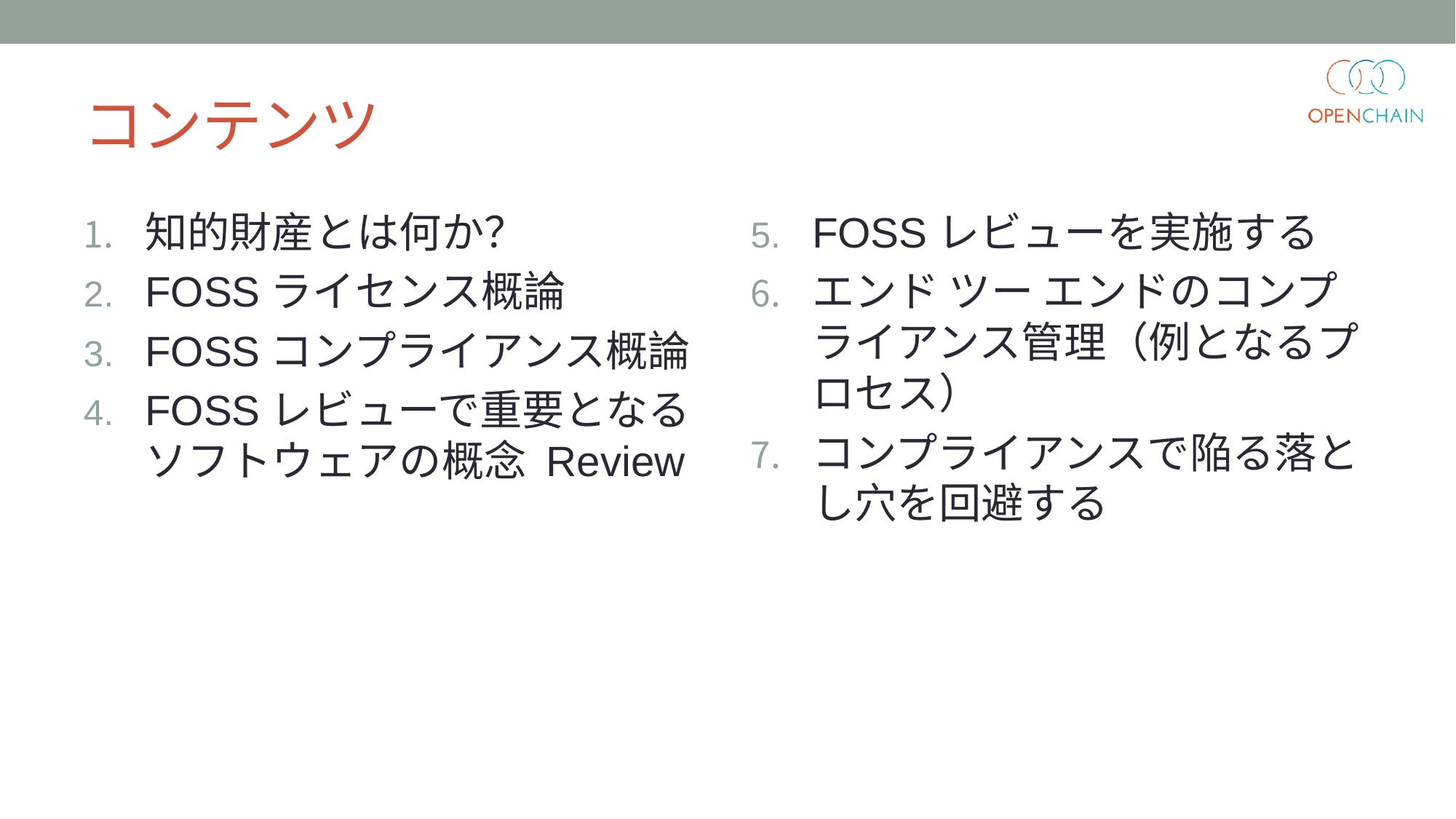

# コンテンツ
知的財産とは何か？
FOSSライセンス概論
FOSSコンプライアンス概論
FOSSレビューで重要となるソフトウェアの概念 Review
FOSSレビューを実施する
エンド ツー エンドのコンプライアンス管理（例となるプロセス）
コンプライアンスで陥る落とし穴を回避する